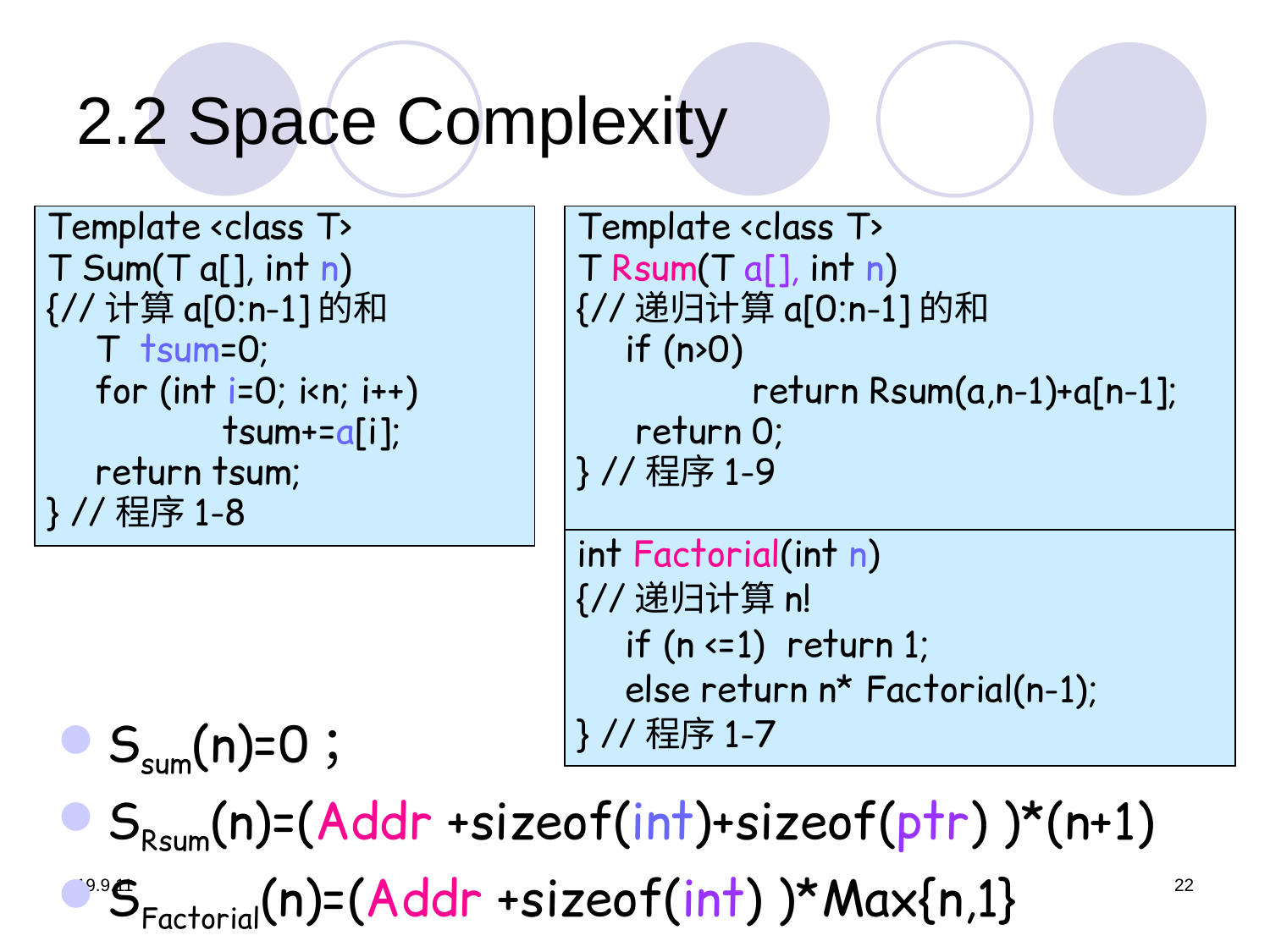

# 2.2 Space Complexity
Template <class T>
T Sum(T a[], int n)
{//计算a[0:n-1]的和
	T  tsum=0;
	for (int i=0; i<n; i++)
		tsum+=a[i];
	return tsum;
} //程序1-8
Template <class T>
T Rsum(T a[], int n)
{//递归计算a[0:n-1]的和
	if (n>0)
		return Rsum(a,n-1)+a[n-1];
	 return 0;
} //程序1-9
int Factorial(int n)
{//递归计算n!
	if (n <=1)  return 1;
	else return n* Factorial(n-1);
} //程序1-7
Ssum(n)=0；
SRsum(n)=(Addr +sizeof(int)+sizeof(ptr) )*(n+1)
SFactorial(n)=(Addr +sizeof(int) )*Max{n,1}
19.9.11
22